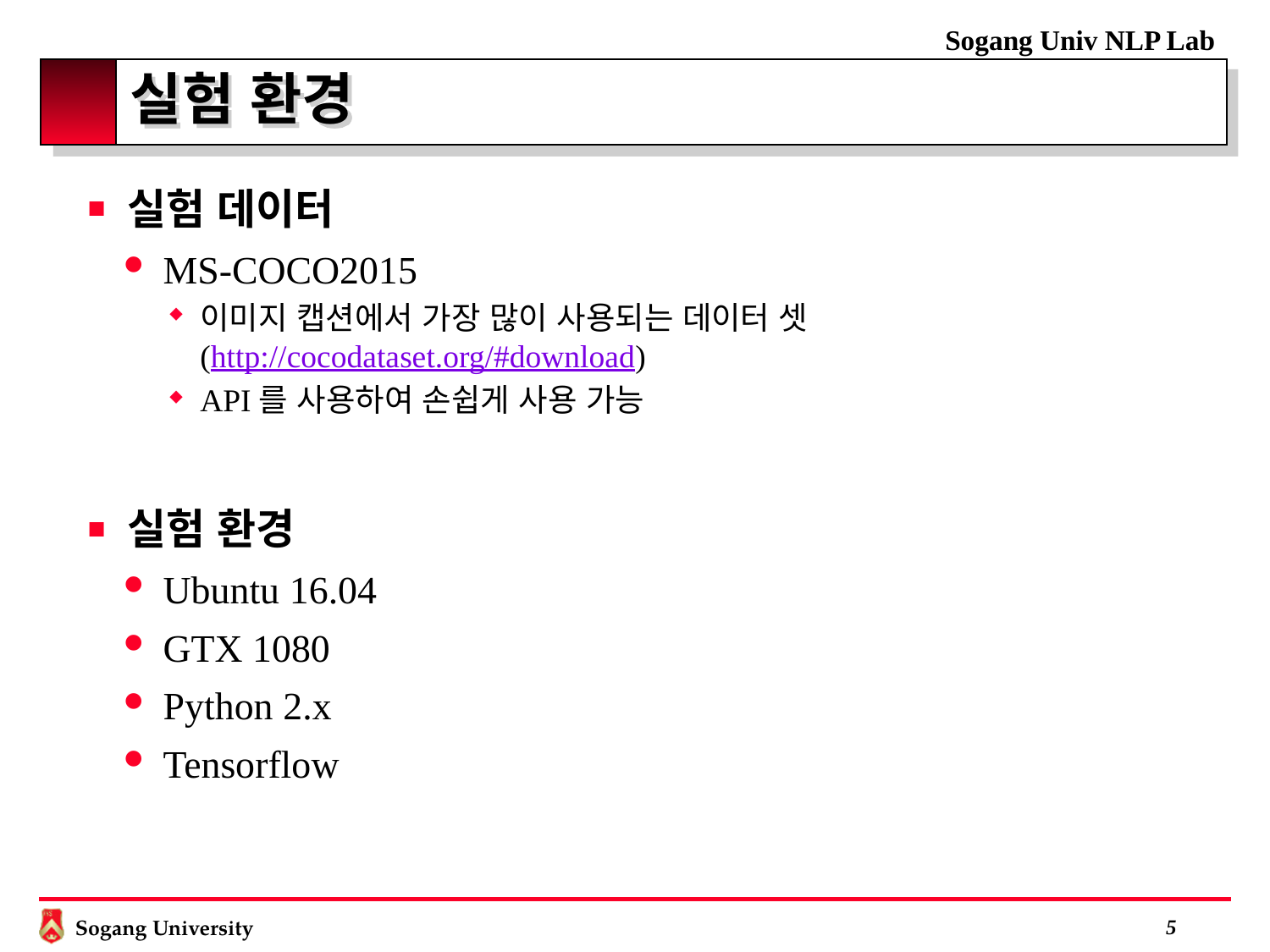

# 실험 환경
실험 데이터
MS-COCO2015
이미지 캡션에서 가장 많이 사용되는 데이터 셋
(http://cocodataset.org/#download)
API를 사용하여 손쉽게 사용 가능

실험 환경
Ubuntu 16.04
GTX 1080
Python 2.x
Tensorflow

 5